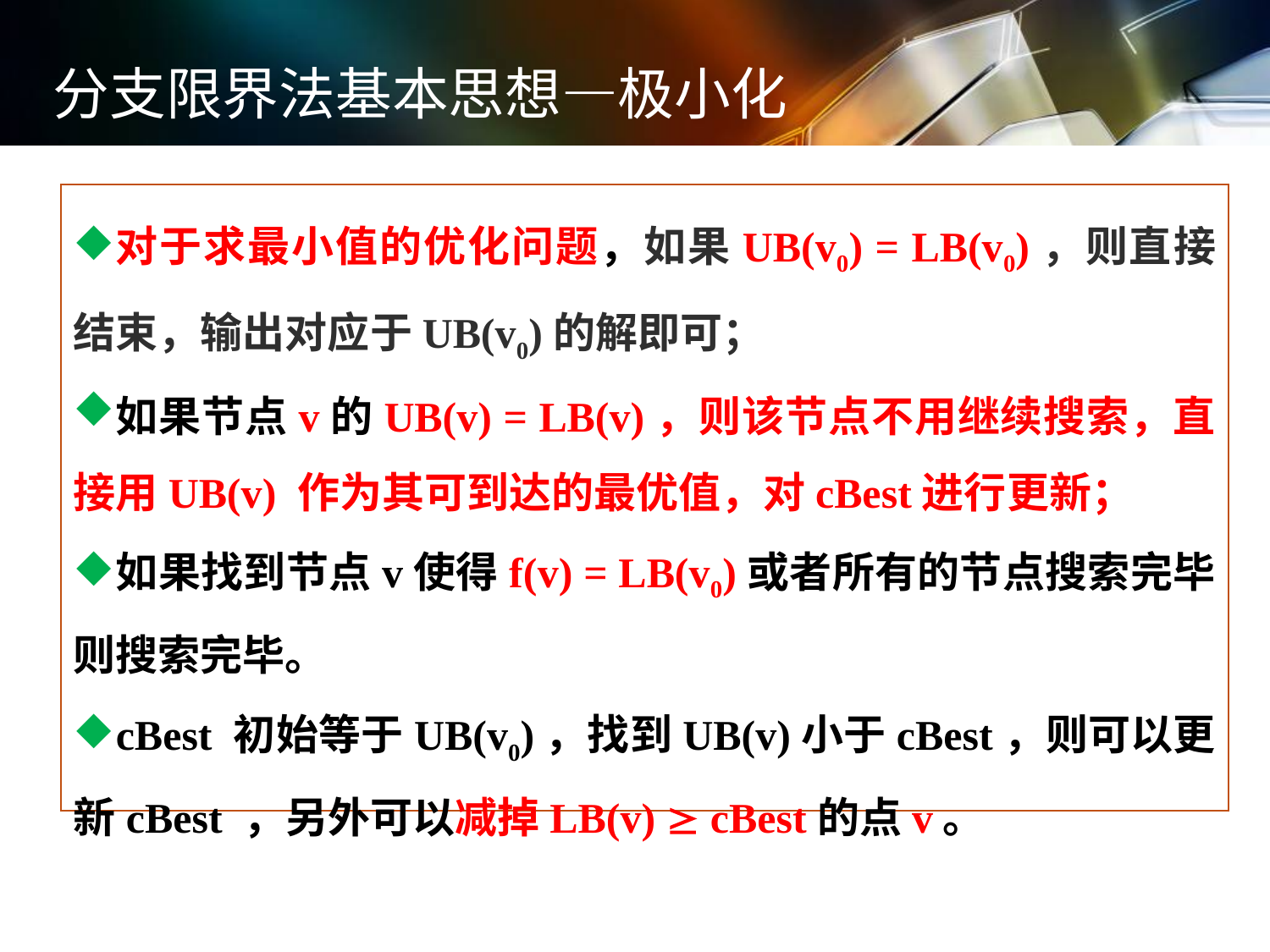

分支限界法基本思想—极小化
对于求最小值的优化问题，如果UB(v0) = LB(v0)，则直接结束，输出对应于UB(v0)的解即可；
如果节点v的UB(v) = LB(v)，则该节点不用继续搜索，直接用UB(v) 作为其可到达的最优值，对cBest进行更新；
如果找到节点v使得f(v) = LB(v0)或者所有的节点搜索完毕 则搜索完毕。
cBest 初始等于UB(v0)，找到UB(v)小于cBest，则可以更新cBest ，另外可以减掉LB(v) ≥ cBest的点v。